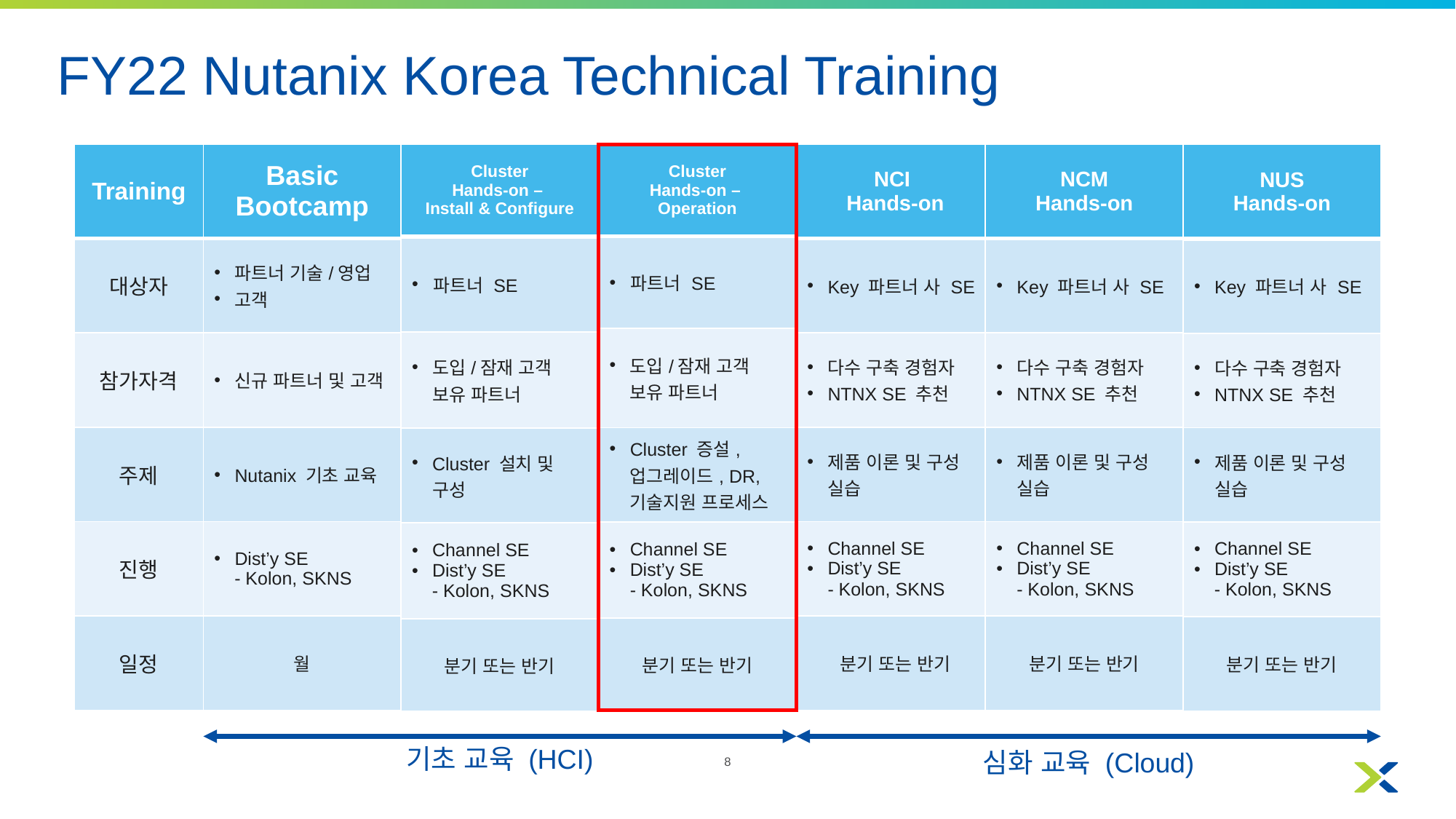

# FY22 Nutanix Korea Technical Training
| Training |
| --- |
| 대상자 |
| 참가자격 |
| 주제 |
| 진행 |
| 일정 |
| Basic Bootcamp |
| --- |
| 파트너 기술/영업 고객 |
| 신규 파트너 및 고객 |
| Nutanix 기초 교육 |
| Dist’y SE - Kolon, SKNS |
| 월 |
| NCI Hands-on |
| --- |
| Key 파트너 사 SE |
| 다수 구축 경험자 NTNX SE 추천 |
| 제품 이론 및 구성 실습 |
| Channel SE Dist’y SE - Kolon, SKNS |
| 분기 또는 반기 |
| NCM Hands-on |
| --- |
| Key 파트너 사 SE |
| 다수 구축 경험자 NTNX SE 추천 |
| 제품 이론 및 구성 실습 |
| Channel SE Dist’y SE - Kolon, SKNS |
| 분기 또는 반기 |
| Cluster Hands-on – Install & Configure |
| --- |
| 파트너 SE |
| 도입/잠재 고객 보유 파트너 |
| Cluster 설치 및 구성 |
| Channel SE Dist’y SE - Kolon, SKNS |
| 분기 또는 반기 |
| Cluster Hands-on – Operation |
| --- |
| 파트너 SE |
| 도입/잠재 고객 보유 파트너 |
| Cluster 증설, 업그레이드, DR, 기술지원 프로세스 |
| Channel SE Dist’y SE - Kolon, SKNS |
| 분기 또는 반기 |

| NUS Hands-on |
| --- |
| Key 파트너 사 SE |
| 다수 구축 경험자 NTNX SE 추천 |
| 제품 이론 및 구성 실습 |
| Channel SE Dist’y SE - Kolon, SKNS |
| 분기 또는 반기 |
기초 교육 (HCI)
심화 교육 (Cloud)
8